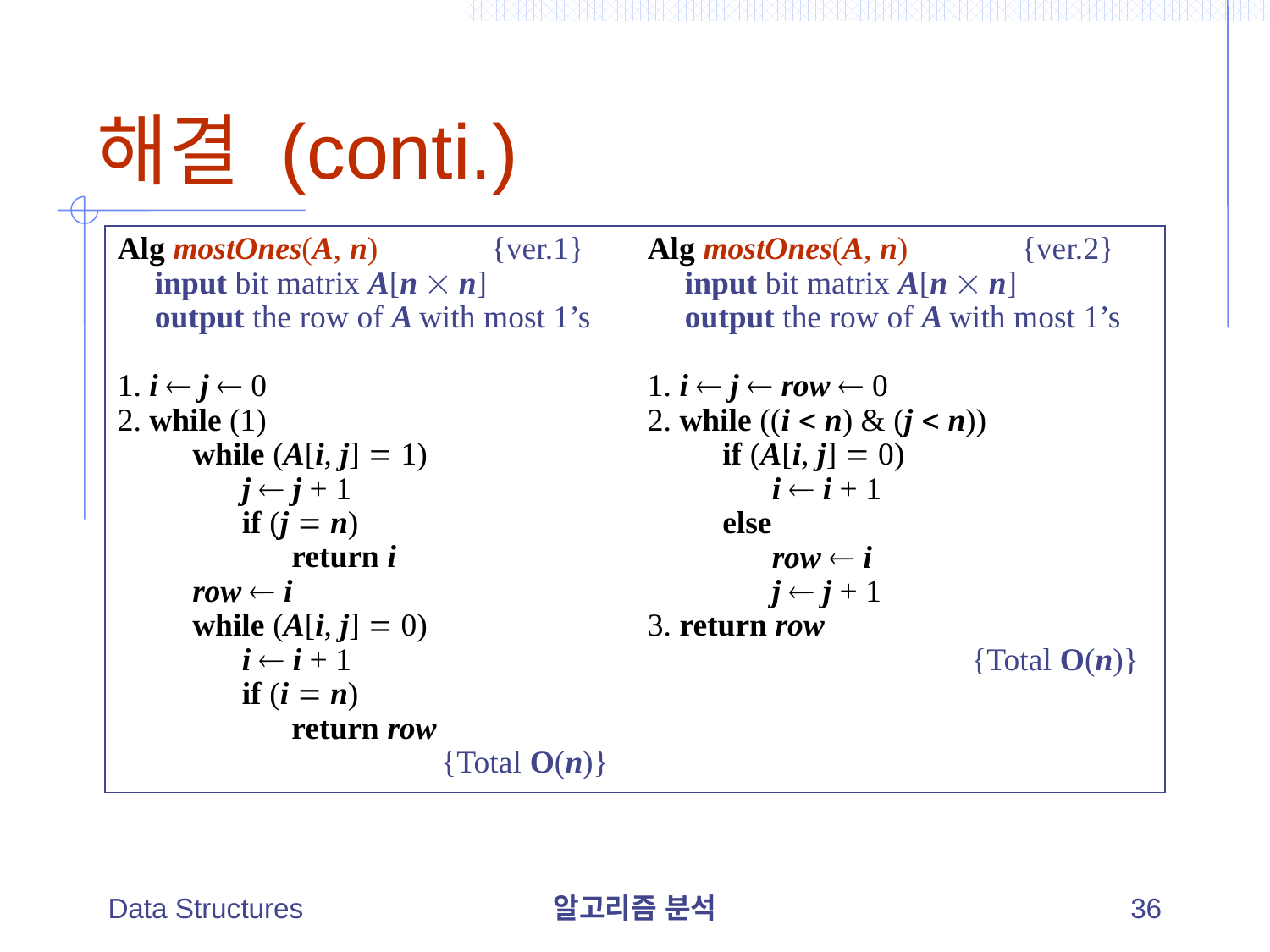

# 해결 (conti.)

Alg mostOnes(A, n)			{ver.1}
	input bit matrix A[n × n]
	output the row of A with most 1’s

1. i ← j ← 0
2. while (1)
		while (A[i, j] = 1)
			j ← j + 1
			if (j = n)
				return i
		row ← i
		while (A[i, j] = 0)
			i ← i + 1
			if (i = n)
				return row
							{Total O(n)}
Alg mostOnes(A, n)			{ver.2}
	input bit matrix A[n × n]
	output the row of A with most 1’s

1. i ← j ← row ← 0
2. while ((i < n) & (j < n))
		if (A[i, j] = 0)
			i ← i + 1
		else
			row ← i
			j ← j + 1
3. return row
							{Total O(n)}
Data Structures
알고리즘 분석
36